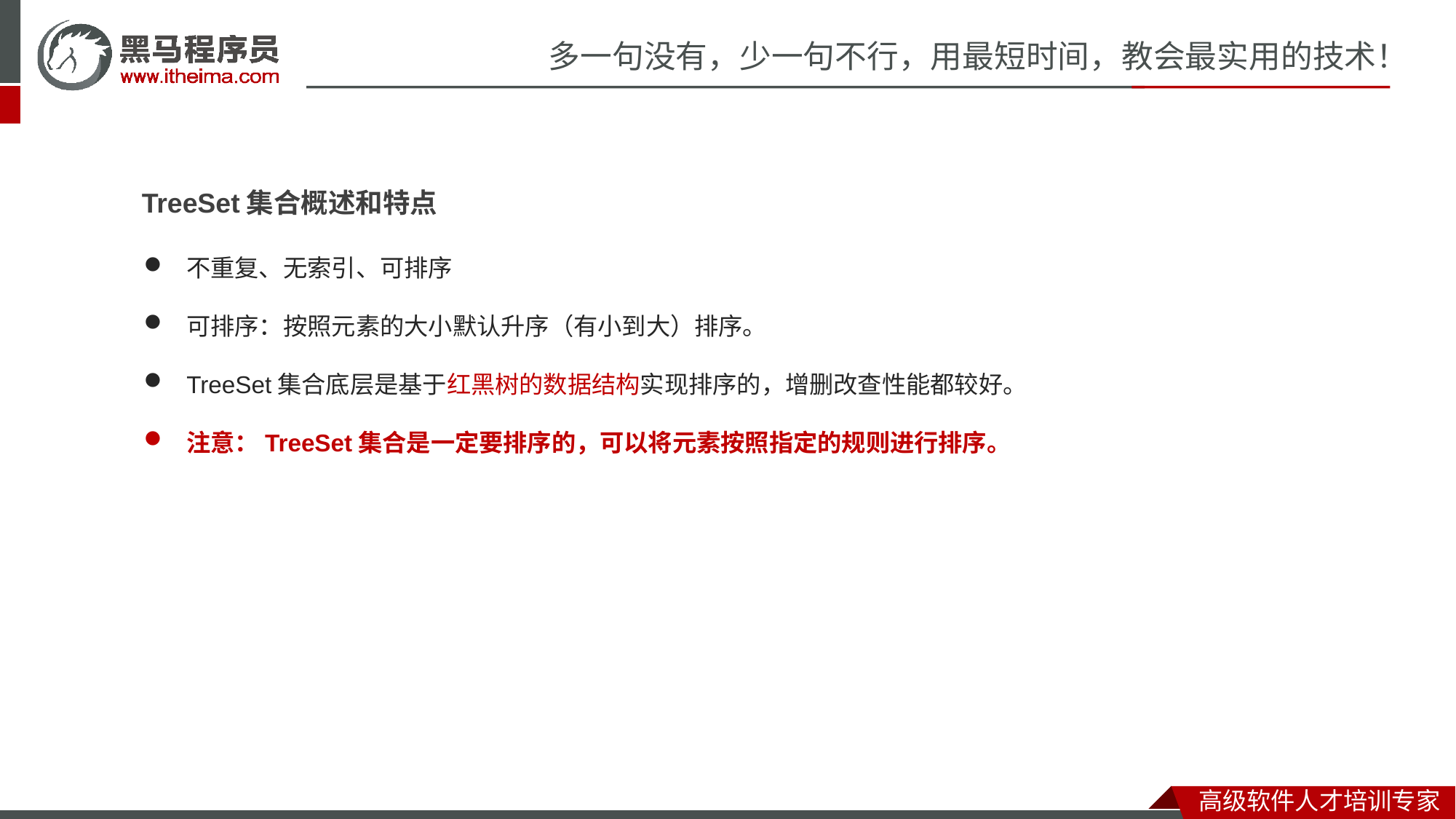

TreeSet集合概述和特点
不重复、无索引、可排序
可排序：按照元素的大小默认升序（有小到大）排序。
TreeSet集合底层是基于红黑树的数据结构实现排序的，增删改查性能都较好。
注意：TreeSet集合是一定要排序的，可以将元素按照指定的规则进行排序。